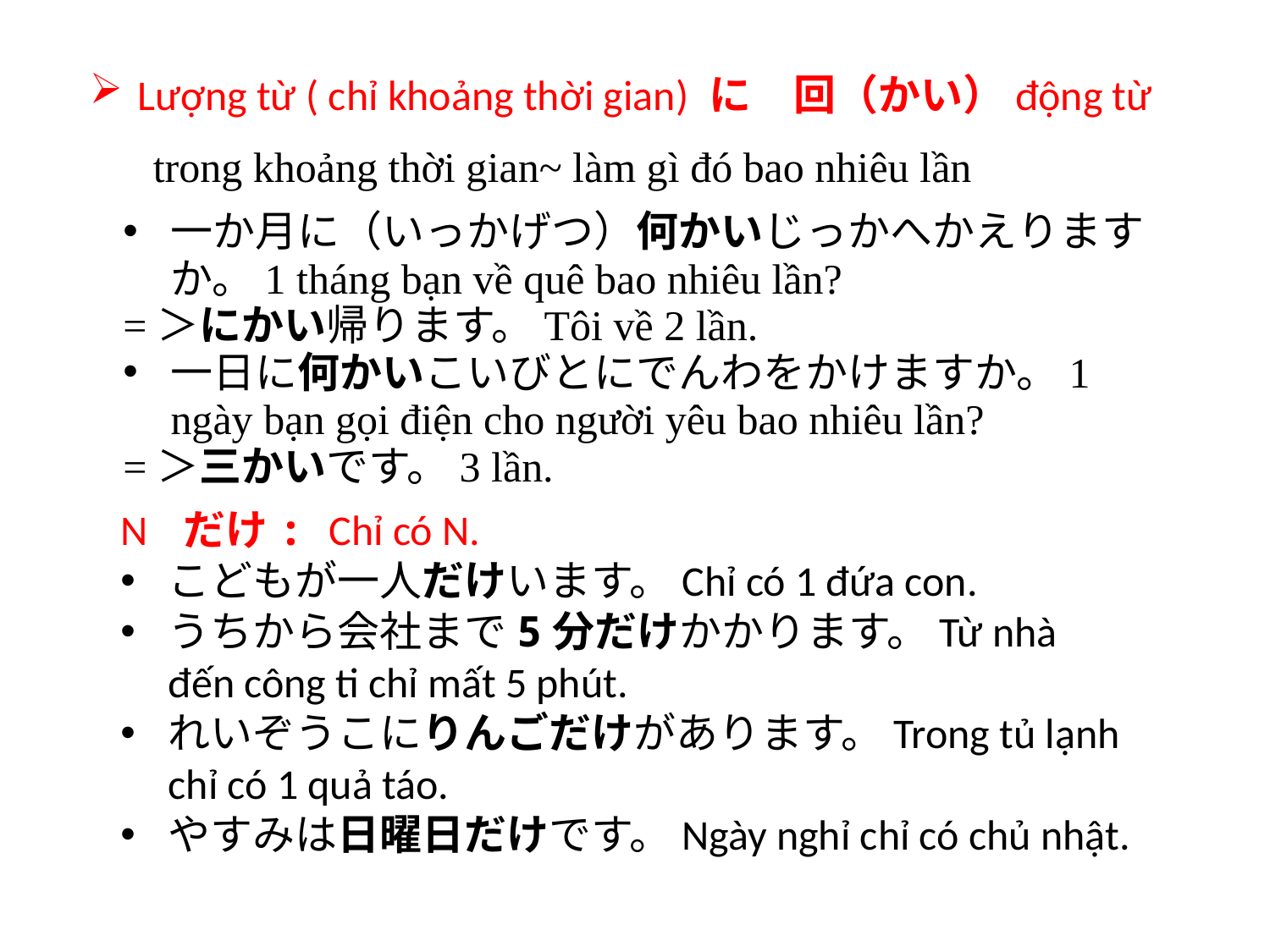

Lượng từ ( chỉ khoảng thời gian) に　回（かい）động từ
trong khoảng thời gian~ làm gì đó bao nhiêu lần
一か月に（いっかげつ）何かいじっかへかえりますか。1 tháng bạn về quê bao nhiêu lần?
=＞にかい帰ります。Tôi về 2 lần.
一日に何かいこいびとにでんわをかけますか。1 ngày bạn gọi điện cho người yêu bao nhiêu lần?
=＞三かいです。3 lần.
N だけ: Chỉ có N.
こどもが一人だけいます。Chỉ có 1 đứa con.
うちから会社まで5分だけかかります。Từ nhà đến công ti chỉ mất 5 phút.
れいぞうこにりんごだけがあります。Trong tủ lạnh chỉ có 1 quả táo.
やすみは日曜日だけです。Ngày nghỉ chỉ có chủ nhật.